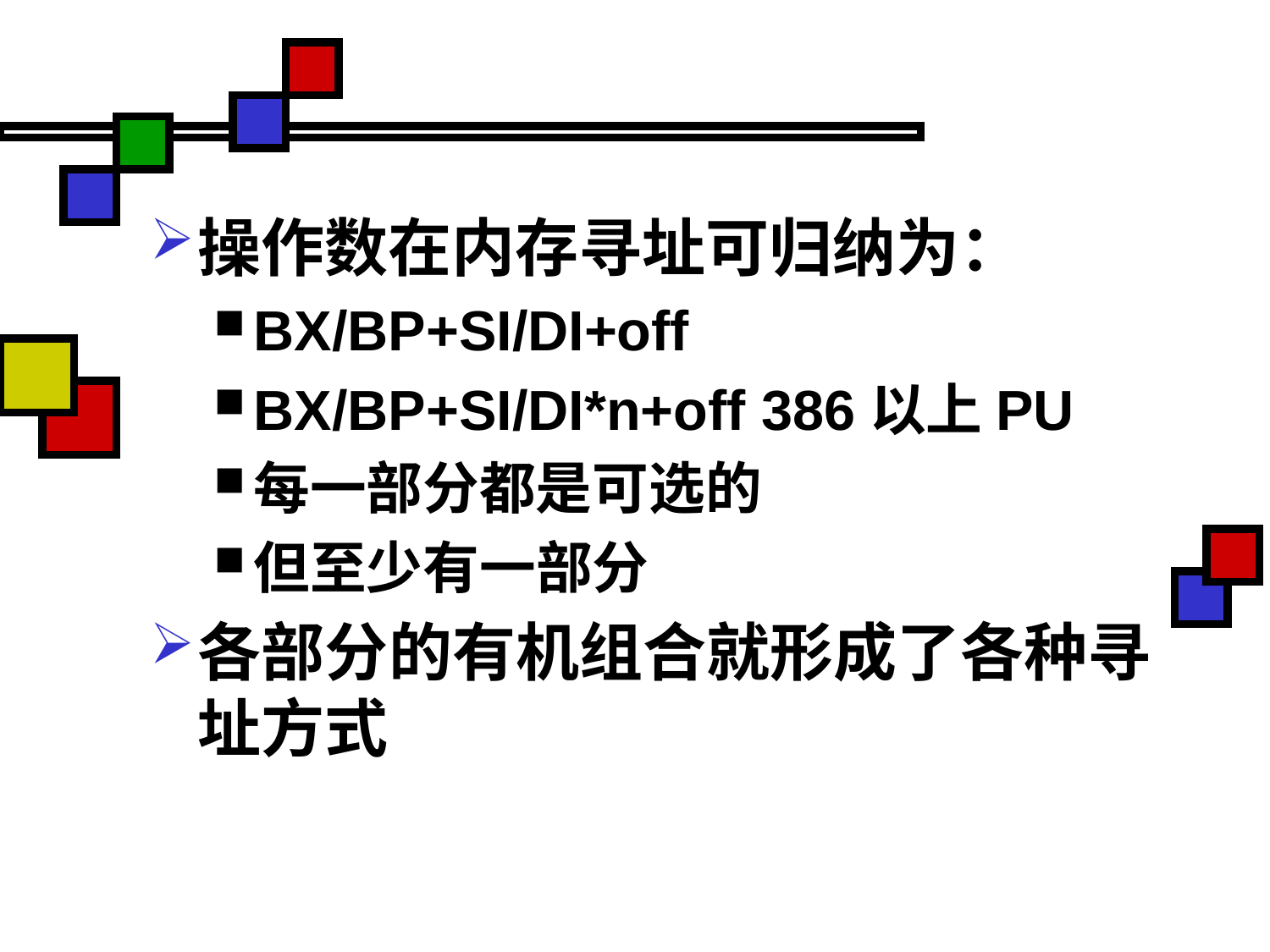

#
操作数在内存寻址可归纳为：
BX/BP+SI/DI+off
BX/BP+SI/DI*n+off 386以上PU
每一部分都是可选的
但至少有一部分
各部分的有机组合就形成了各种寻址方式